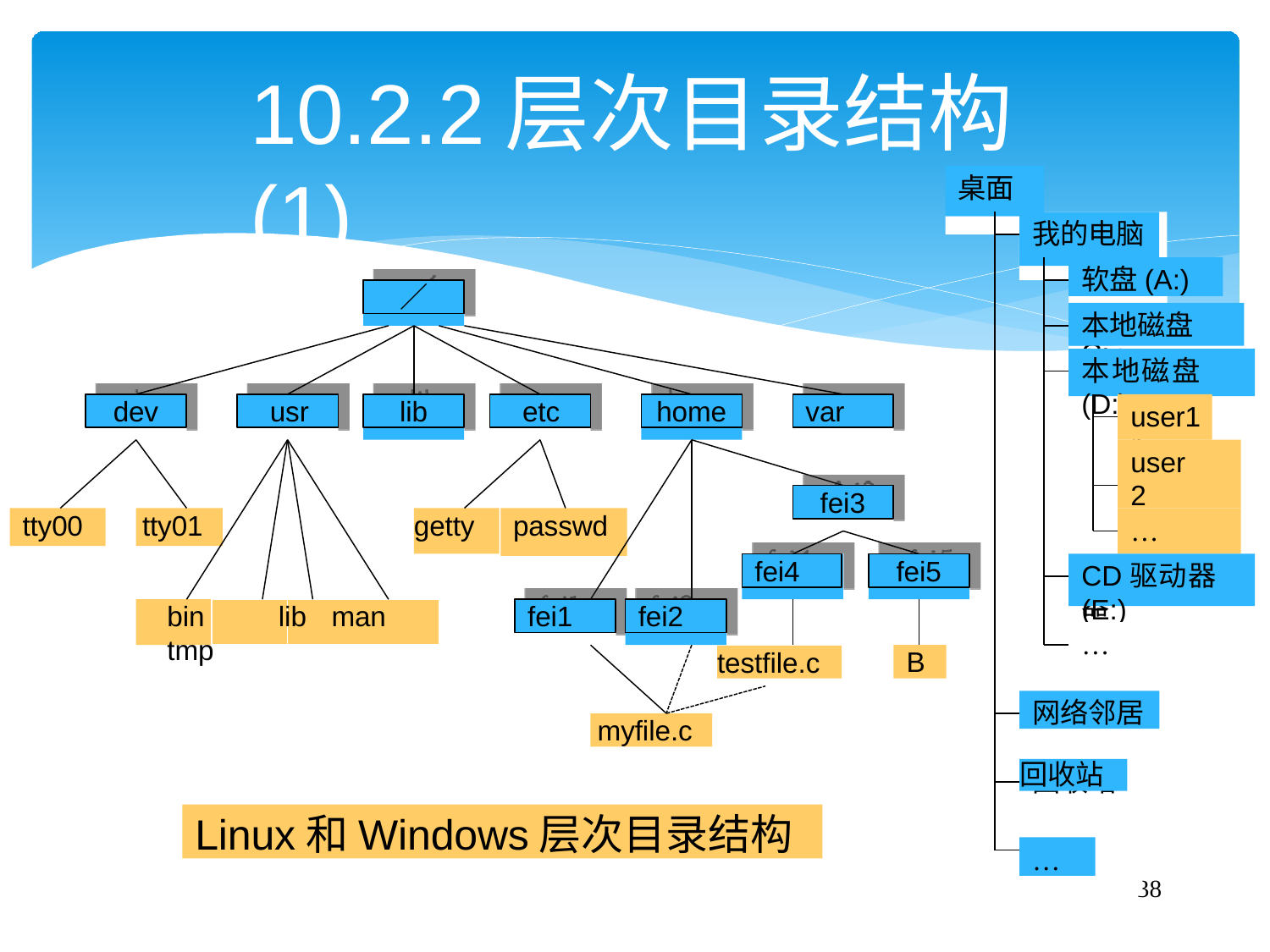

# 10.2.2层次目录结构(1)
桌面
我的电脑

桌面

我的电脑

软盘(A:)

软盘

／

本地磁盘(C:)
本地磁盘C:

本地磁盘(D:)
本地磁盘D:

dev
usr

lib
etc

home
var

user1
user1
user2

user2

fei3

tty00
tty01
getty	passwd

…
…

fei4

fei5

CD驱动器(E:)
CD驱动器

bin	lib	man tmp

fei1

fei2

…
…

B

testfile.c

网络邻居
网络邻居
myfile.c

回收站
回收站

Linux和Windows层次目录结构

…
…

8
3